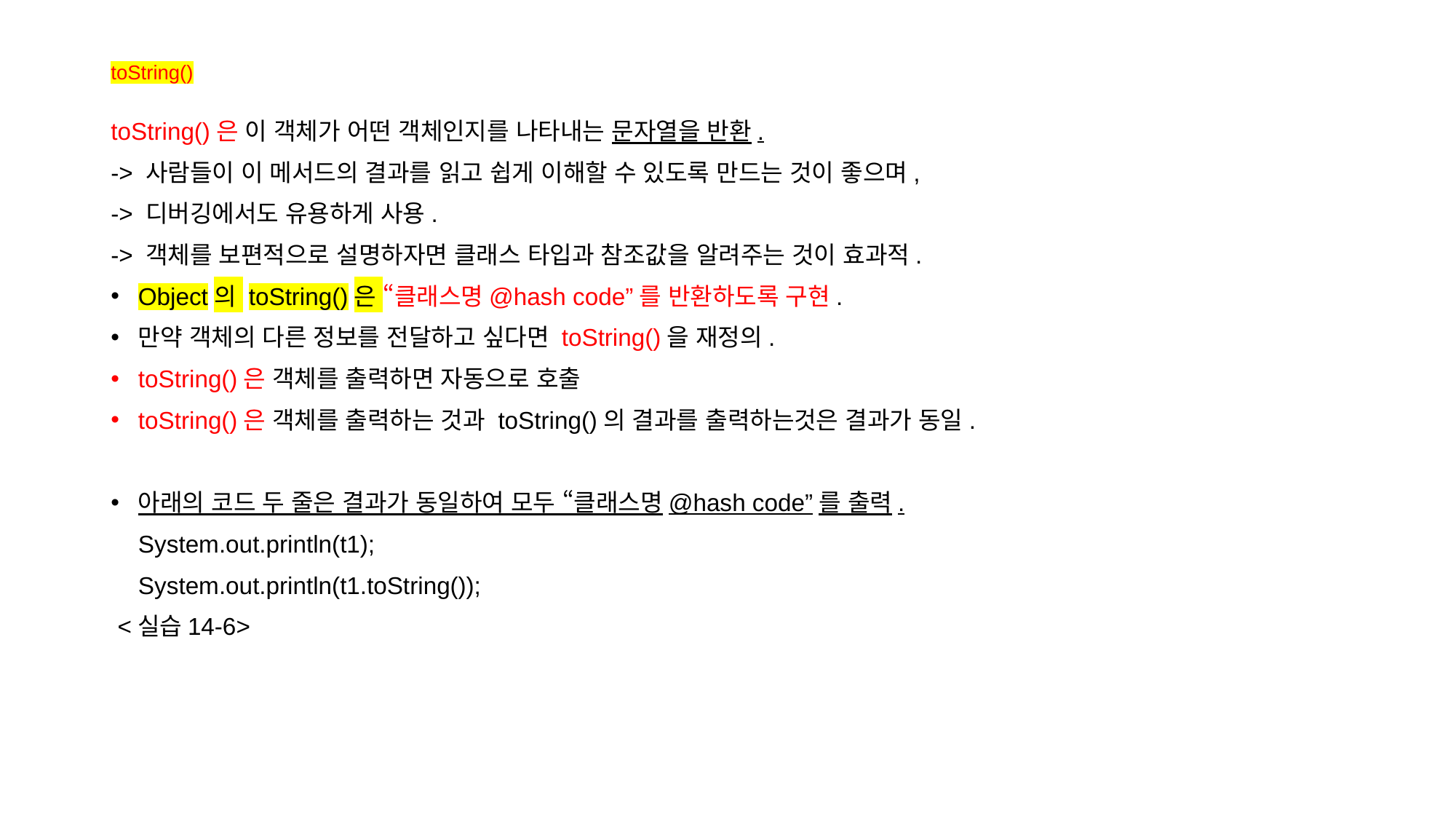

# toString()
toString()은 이 객체가 어떤 객체인지를 나타내는 문자열을 반환.
-> 사람들이 이 메서드의 결과를 읽고 쉽게 이해할 수 있도록 만드는 것이 좋으며,
-> 디버깅에서도 유용하게 사용.
-> 객체를 보편적으로 설명하자면 클래스 타입과 참조값을 알려주는 것이 효과적.
Object의 toString()은 “클래스명@hash code”를 반환하도록 구현.
만약 객체의 다른 정보를 전달하고 싶다면 toString()을 재정의.
toString()은 객체를 출력하면 자동으로 호출
toString()은 객체를 출력하는 것과 toString()의 결과를 출력하는것은 결과가 동일.

아래의 코드 두 줄은 결과가 동일하여 모두 “클래스명@hash code”를 출력.
	System.out.println(t1);
	System.out.println(t1.toString());
 <실습14-6>